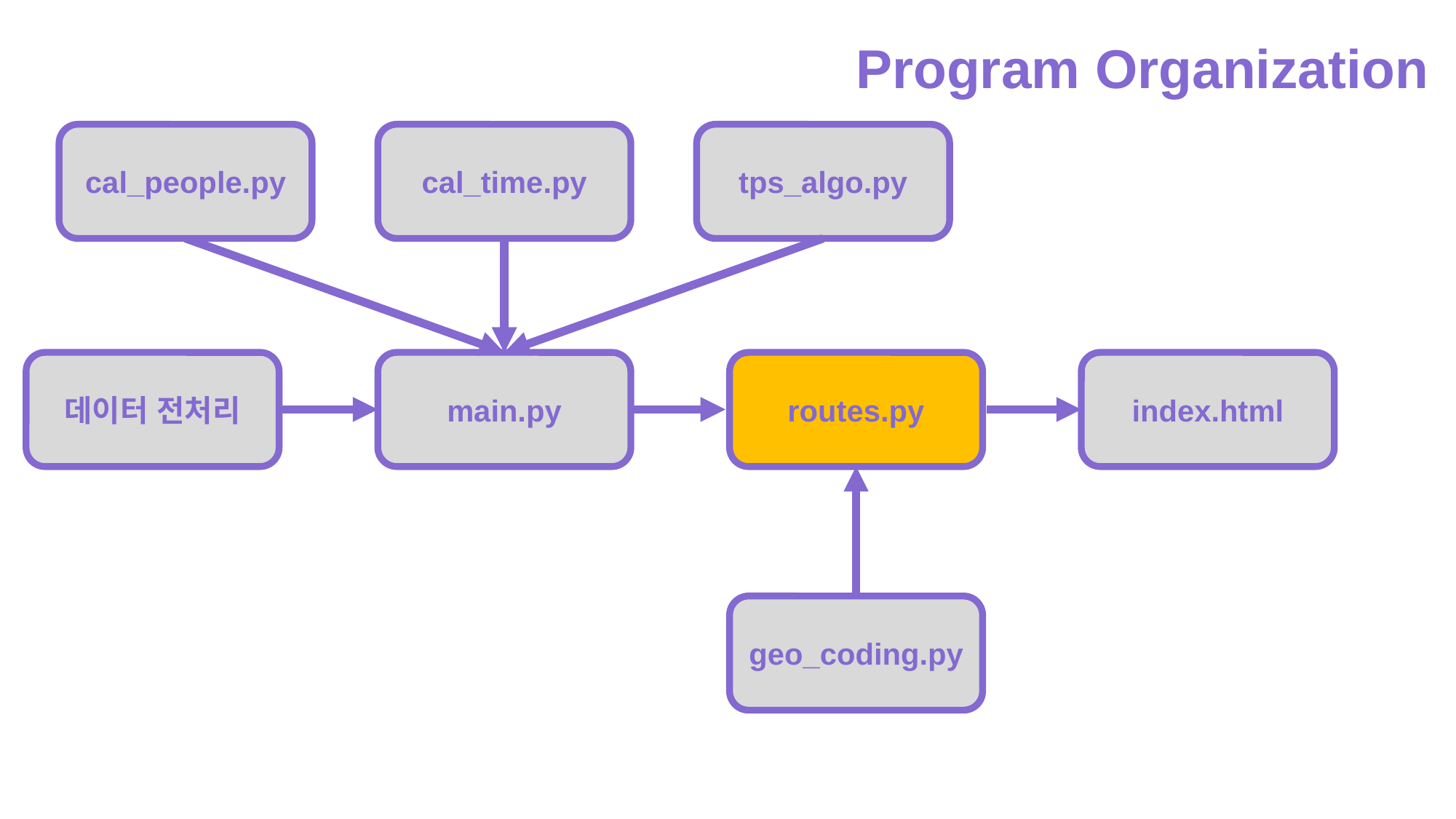

Program Organization
tps_algo.py
cal_people.py
cal_time.py
index.html
main.py
routes.py
데이터 전처리
geo_coding.py